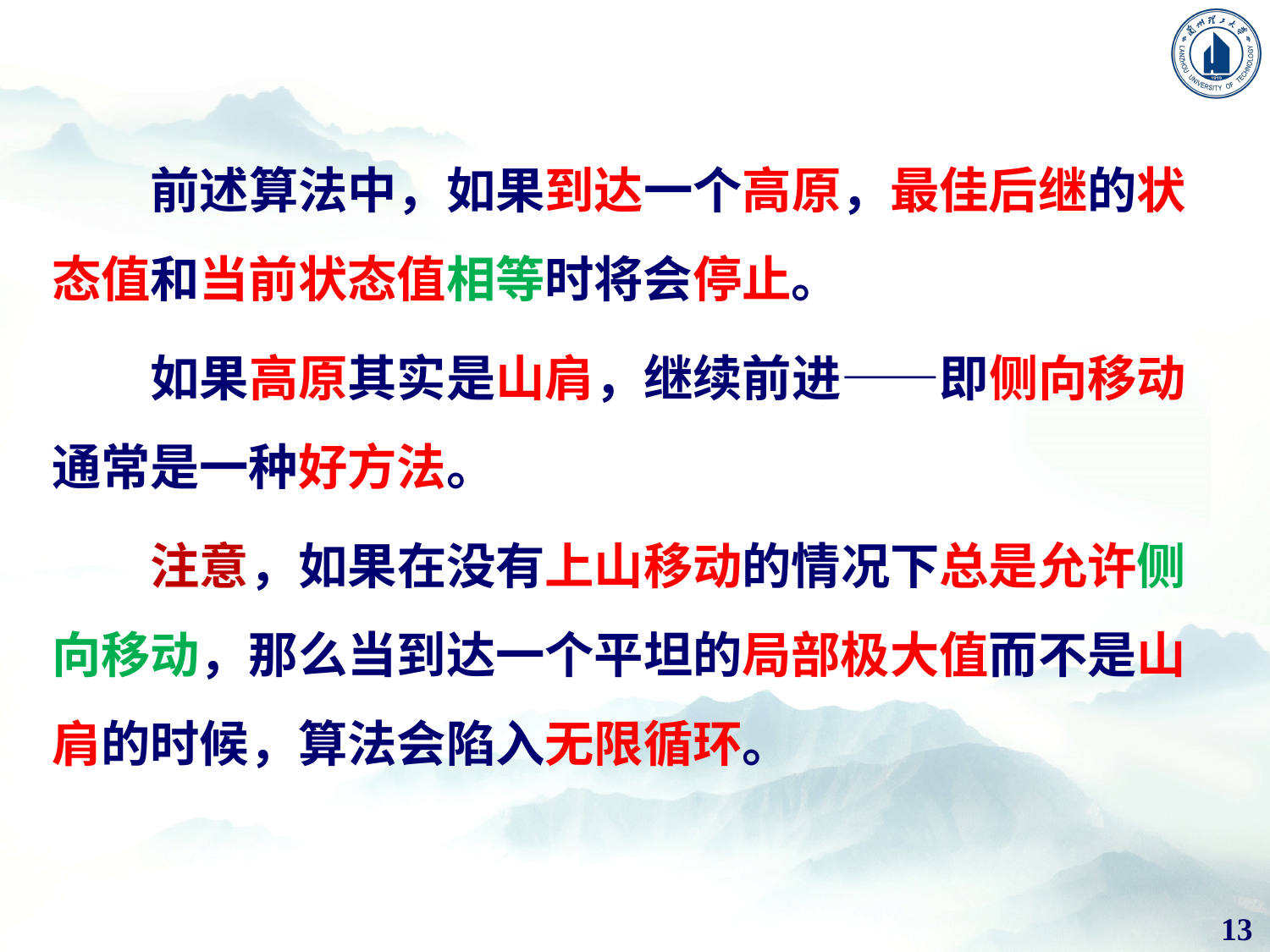

前述算法中，如果到达一个高原，最佳后继的状态值和当前状态值相等时将会停止。
如果高原其实是山肩，继续前进——即侧向移动通常是一种好方法。
注意，如果在没有上山移动的情况下总是允许侧向移动，那么当到达一个平坦的局部极大值而不是山肩的时候，算法会陷入无限循环。
13